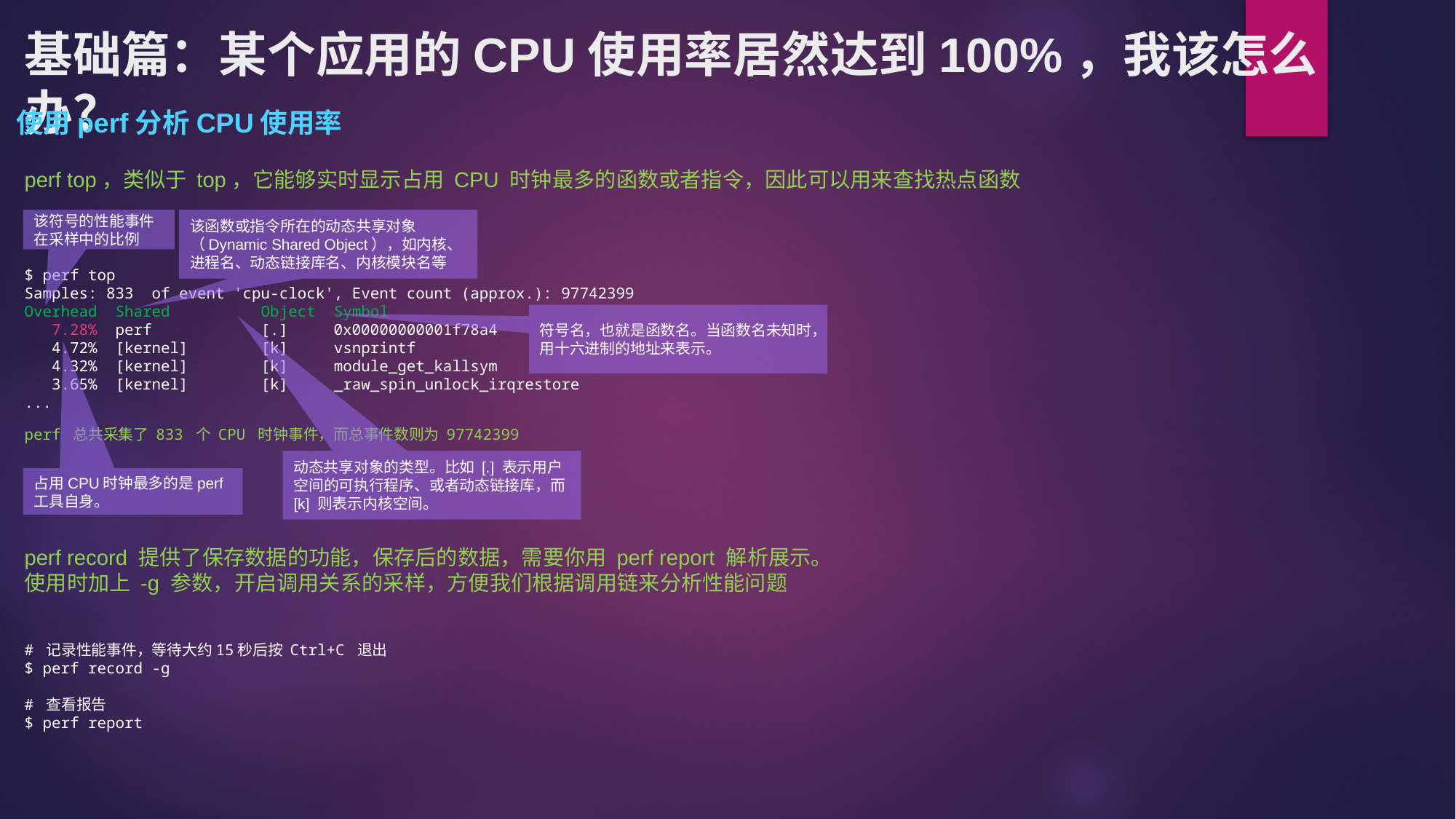

# 基础篇：某个应用的CPU使用率居然达到100%，我该怎么办？
使用perf分析CPU使用率
perf top，类似于 top，它能够实时显示占用 CPU 时钟最多的函数或者指令，因此可以用来查找热点函数
该函数或指令所在的动态共享对象（Dynamic Shared Object），如内核、进程名、动态链接库名、内核模块名等
该符号的性能事件在采样中的比例
$ perf top
Samples: 833  of event 'cpu-clock', Event count (approx.): 97742399
Overhead  Shared          Object  Symbol
   7.28%  perf            [.]     0x00000000001f78a4
   4.72%  [kernel]        [k]     vsnprintf
   4.32%  [kernel]        [k]     module_get_kallsym
   3.65%  [kernel]        [k]     _raw_spin_unlock_irqrestore
...
符号名，也就是函数名。当函数名未知时，用十六进制的地址来表示。
perf 总共采集了 833 个 CPU 时钟事件，而总事件数则为 97742399
动态共享对象的类型。比如 [.] 表示用户空间的可执行程序、或者动态链接库，而 [k] 则表示内核空间。
占用CPU时钟最多的是perf工具自身。
perf record 提供了保存数据的功能，保存后的数据，需要你用 perf report 解析展示。
使用时加上 -g 参数，开启调用关系的采样，方便我们根据调用链来分析性能问题
# 记录性能事件，等待大约15秒后按 Ctrl+C 退出
$ perf record -g

# 查看报告
$ perf report